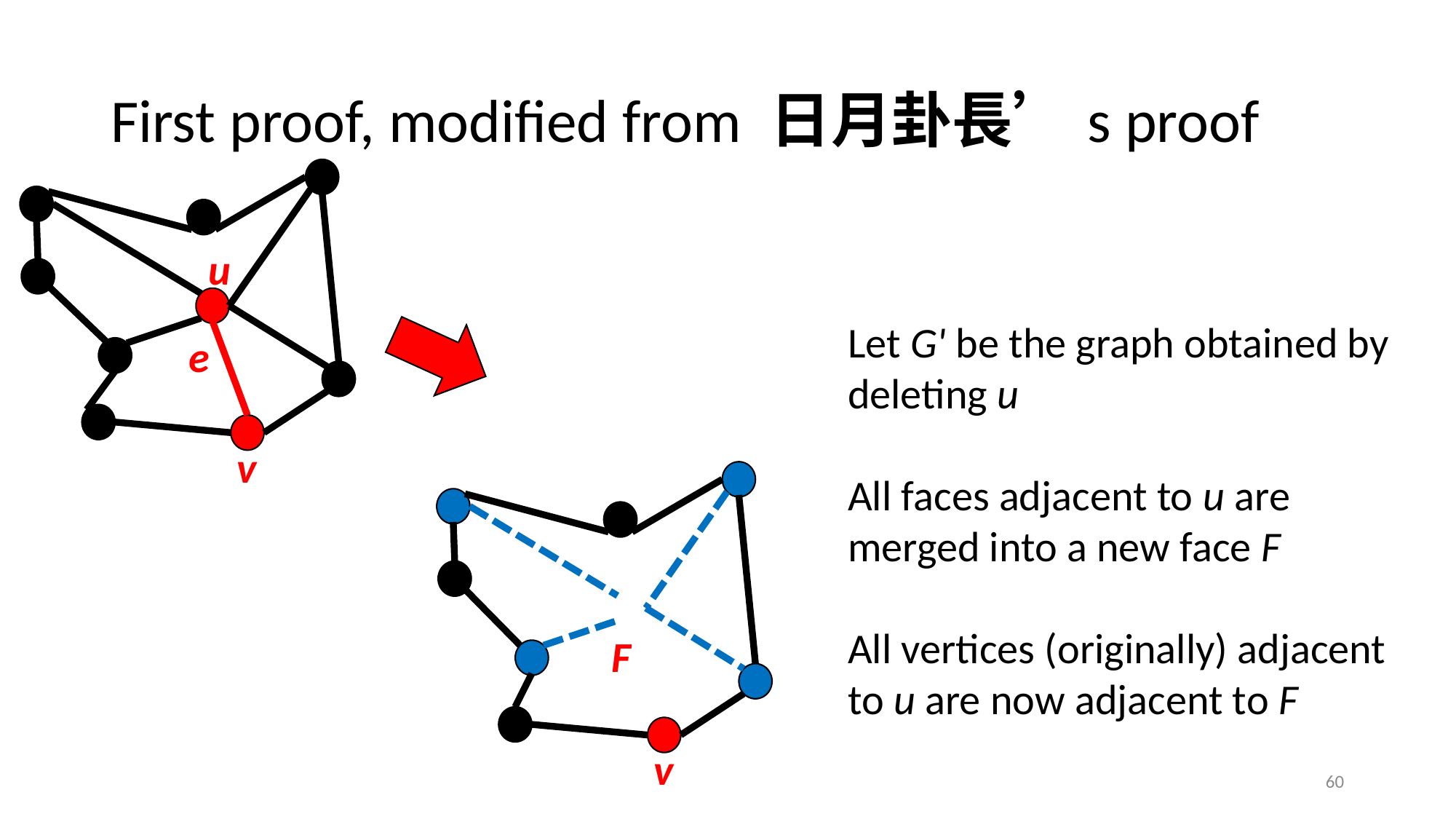

# First proof, modified from 日月卦長’s proof

u

Let G' be the graph obtained by deleting u
All faces adjacent to u are merged into a new face F

All vertices (originally) adjacent to u are now adjacent to F

e

v

F

v
60